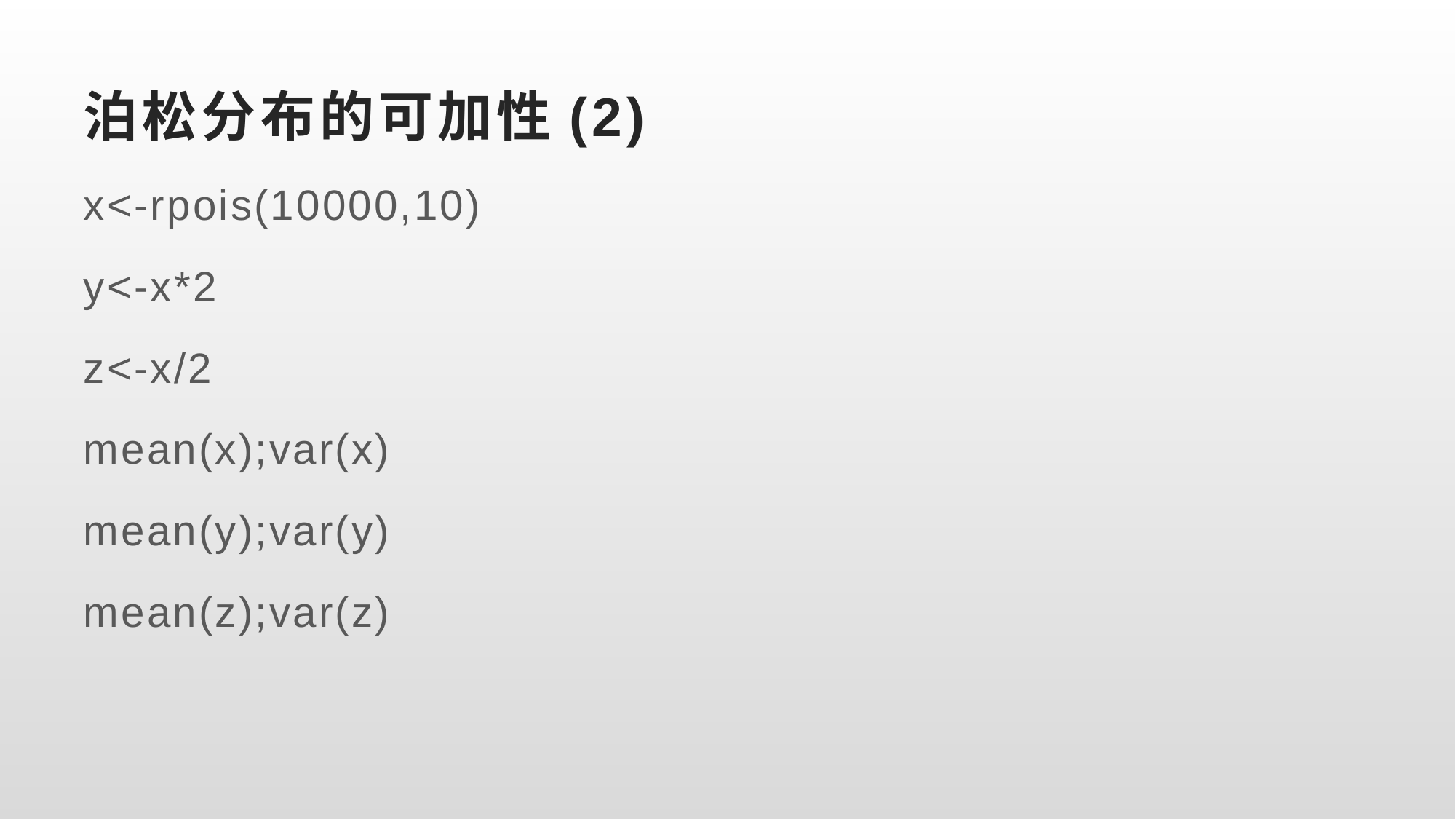

# 泊松分布的可加性(2)
x<-rpois(10000,10)
y<-x*2
z<-x/2
mean(x);var(x)
mean(y);var(y)
mean(z);var(z)